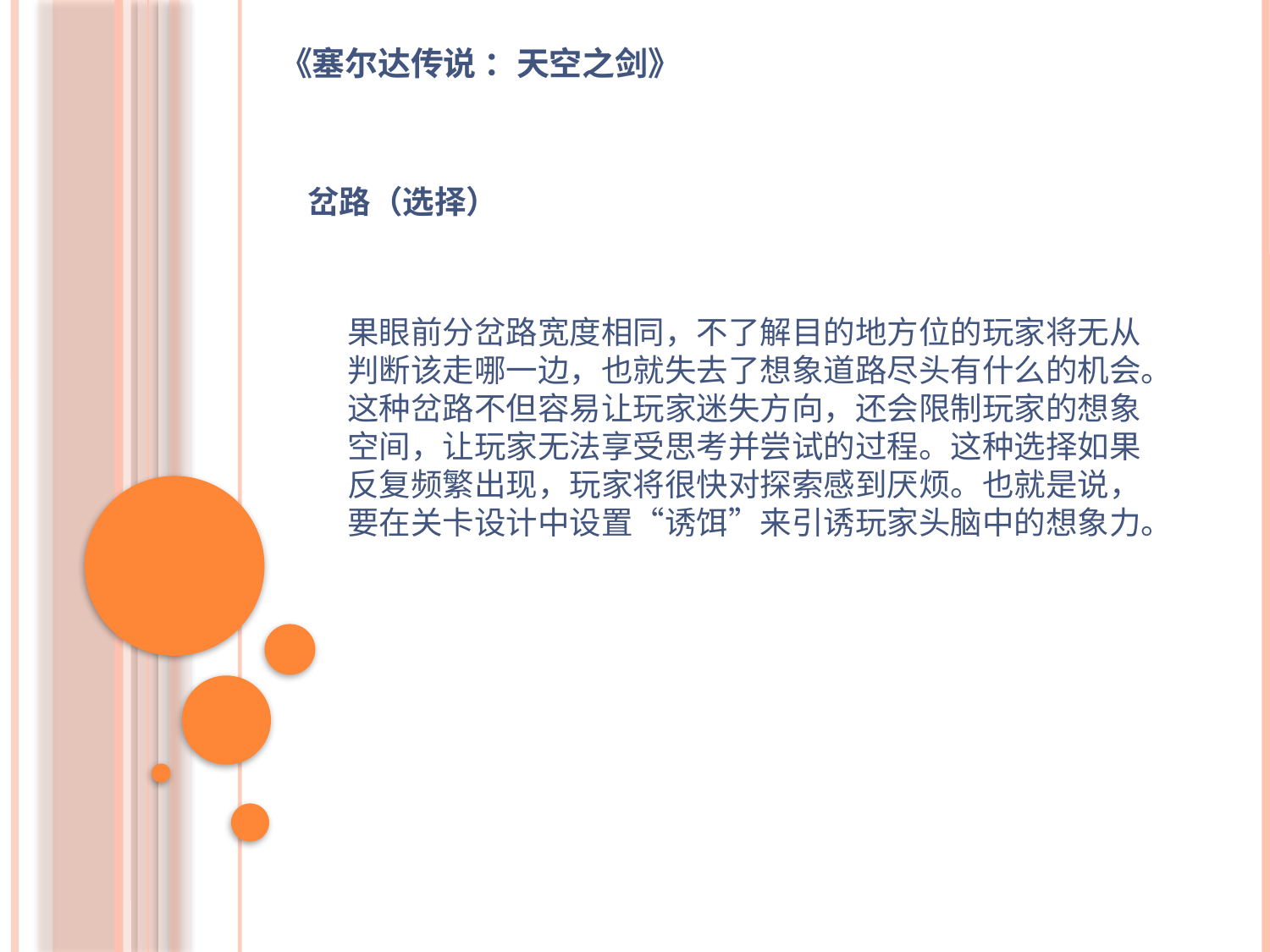

# 《塞尔达传说 ：天空之剑》
岔路（选择）
果眼前分岔路宽度相同，不了解目的地方位的玩家将无从判断该走哪一边，也就失去了想象道路尽头有什么的机会。这种岔路不但容易让玩家迷失方向，还会限制玩家的想象空间，让玩家无法享受思考并尝试的过程。这种选择如果反复频繁出现，玩家将很快对探索感到厌烦。也就是说，要在关卡设计中设置“诱饵”来引诱玩家头脑中的想象力。